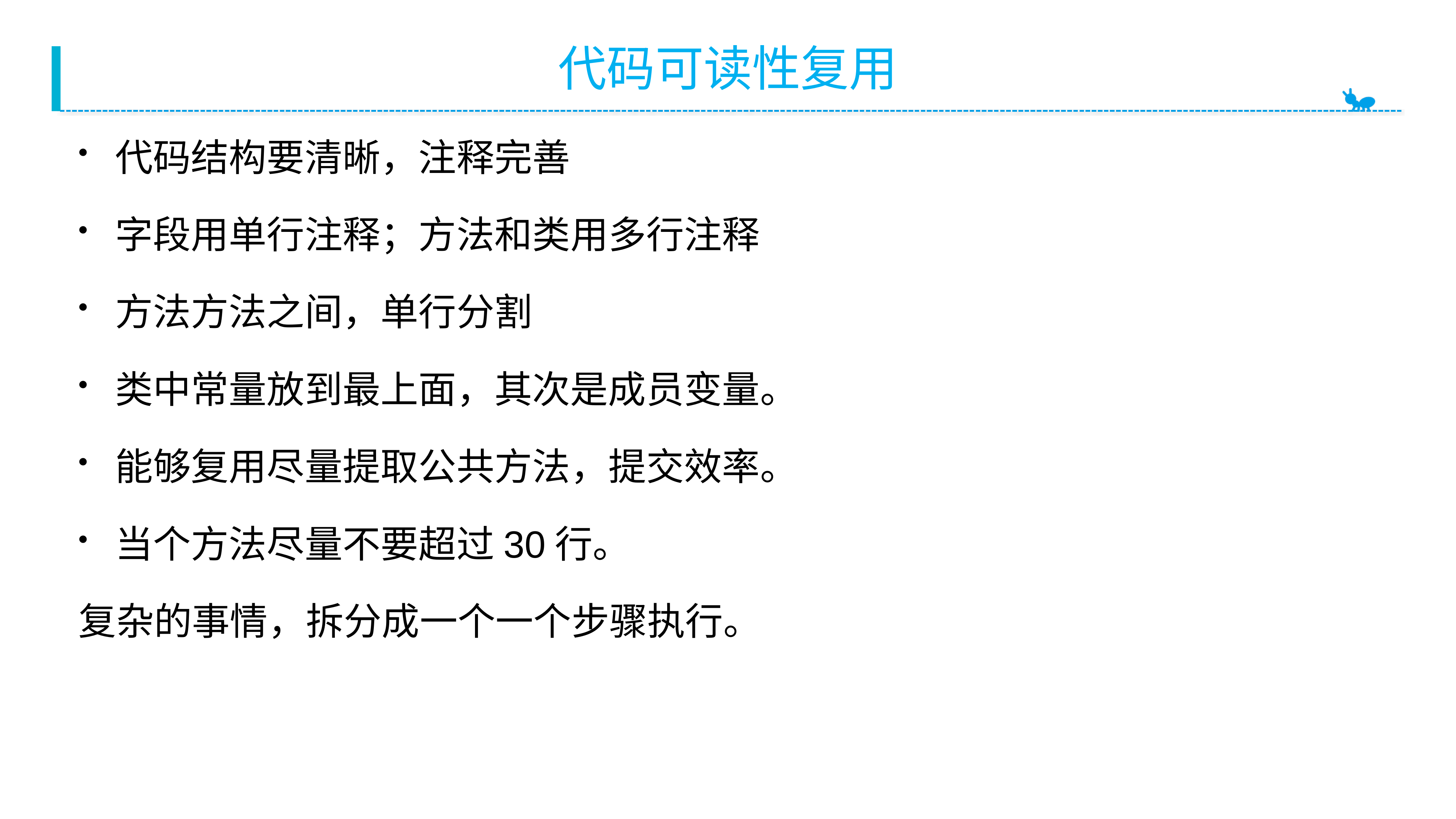

# 代码可读性复用
代码结构要清晰，注释完善
字段用单行注释；方法和类用多行注释
方法方法之间，单行分割
类中常量放到最上面，其次是成员变量。
能够复用尽量提取公共方法，提交效率。
当个方法尽量不要超过30行。
复杂的事情，拆分成一个一个步骤执行。